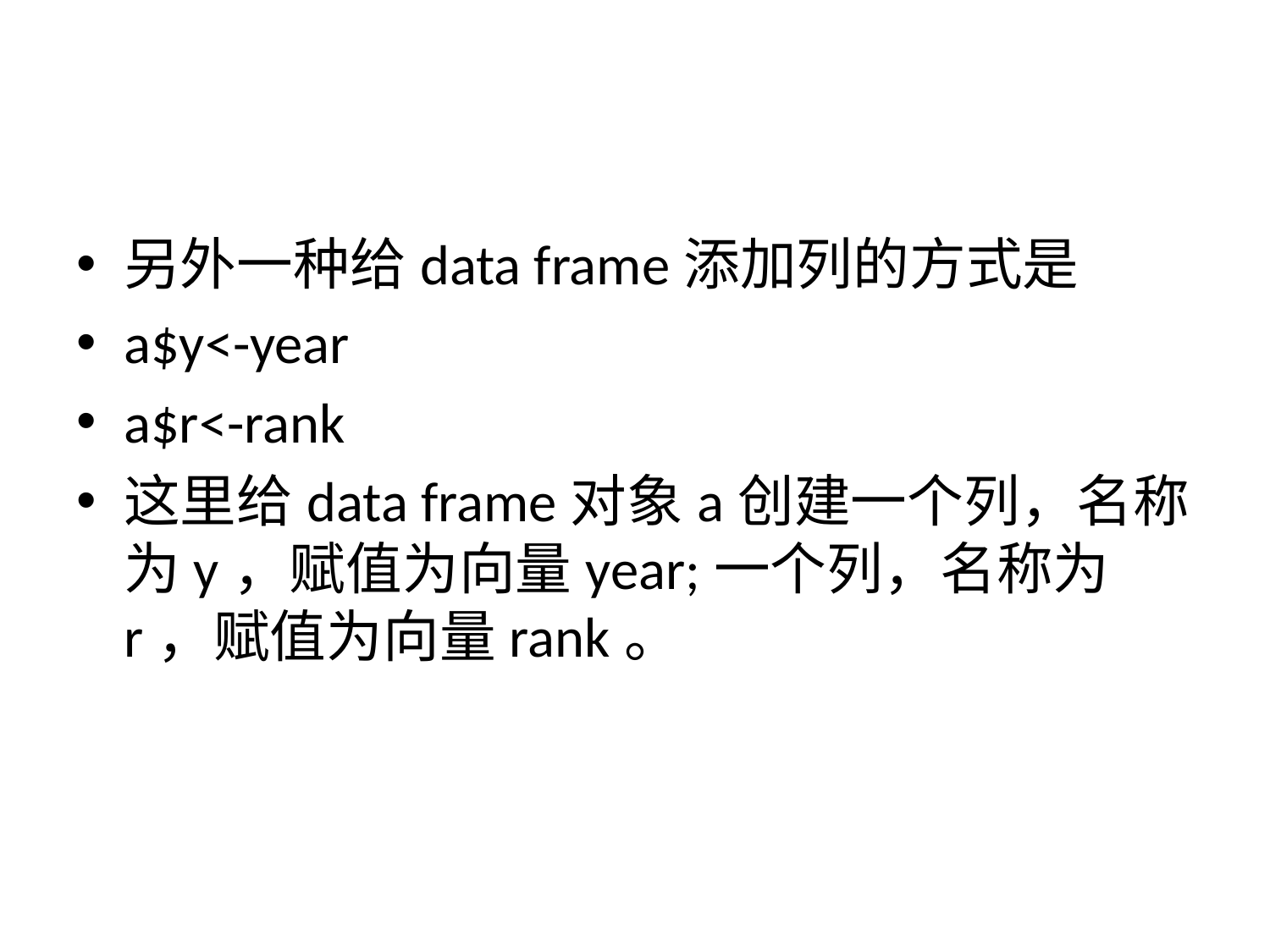

#
另外一种给data frame添加列的方式是
a$y<-year
a$r<-rank
这里给data frame对象a创建一个列，名称为y，赋值为向量year;一个列，名称为r，赋值为向量rank。